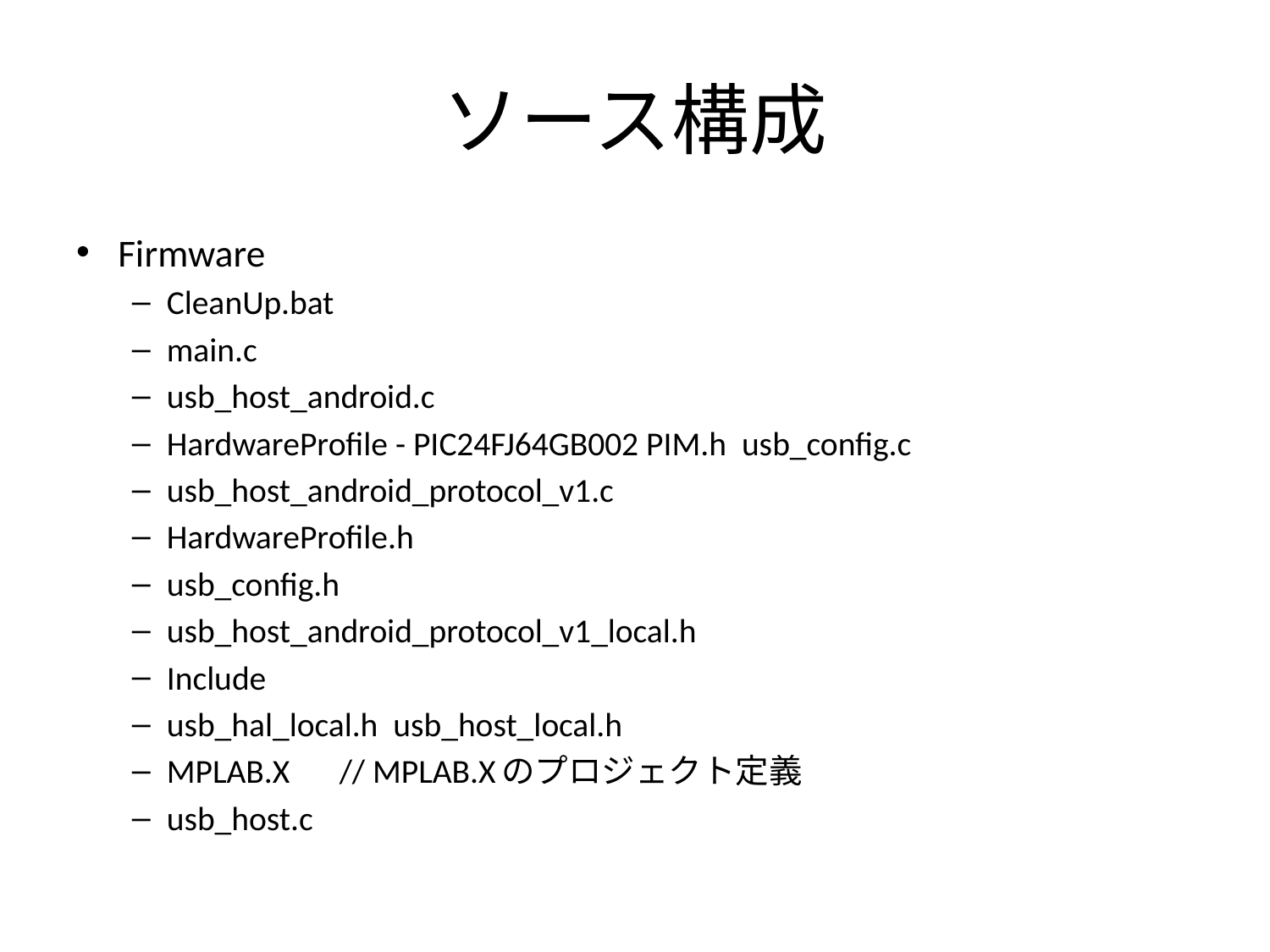

# ソース構成
Firmware
CleanUp.bat
main.c
usb_host_android.c
HardwareProfile - PIC24FJ64GB002 PIM.h  usb_config.c
usb_host_android_protocol_v1.c
HardwareProfile.h
usb_config.h
usb_host_android_protocol_v1_local.h
Include
usb_hal_local.h  usb_host_local.h
MPLAB.X		// MPLAB.Xのプロジェクト定義
usb_host.c